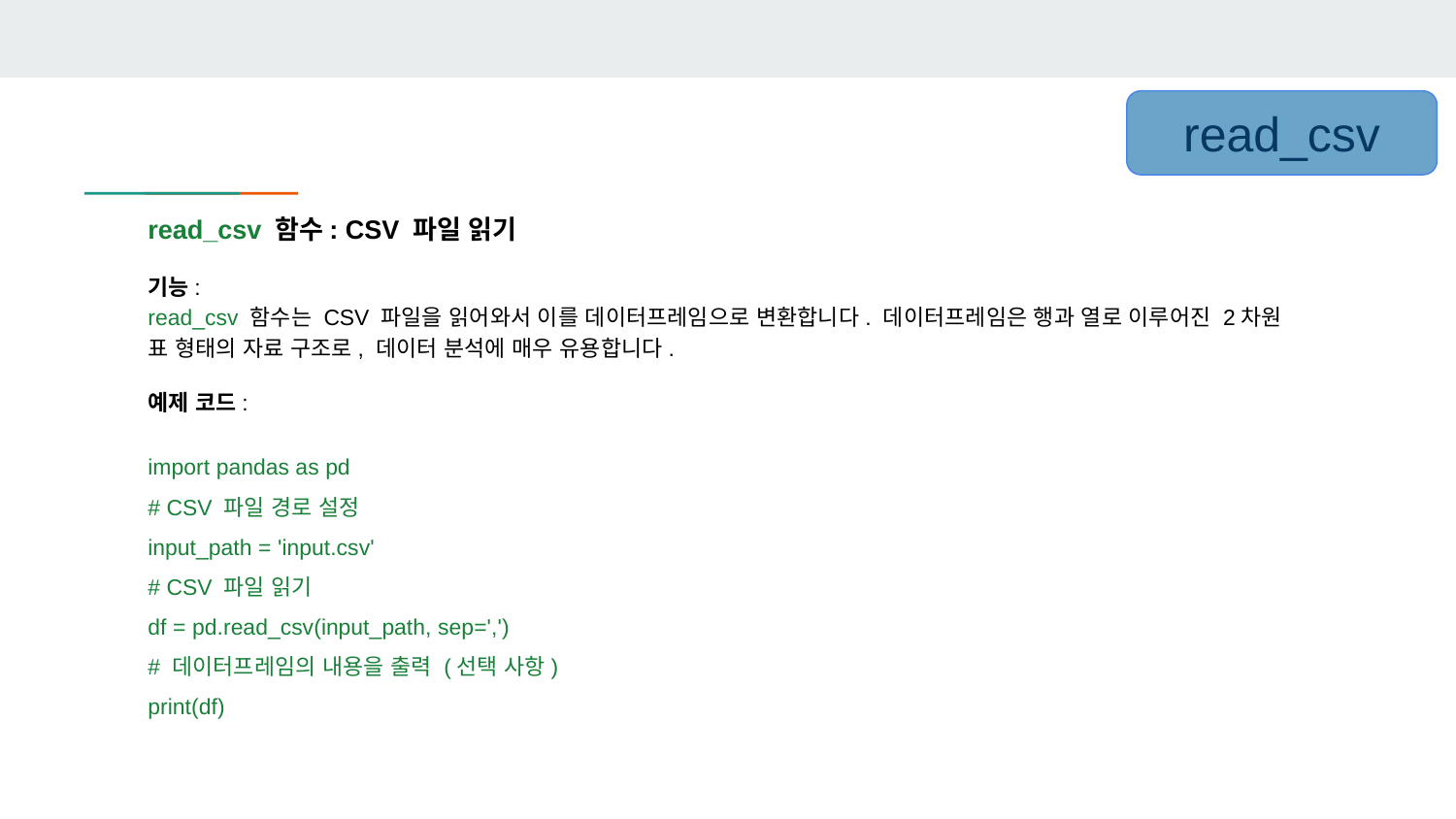

read_csv
read_csv 함수: CSV 파일 읽기
기능:
read_csv 함수는 CSV 파일을 읽어와서 이를 데이터프레임으로 변환합니다. 데이터프레임은 행과 열로 이루어진 2차원 표 형태의 자료 구조로, 데이터 분석에 매우 유용합니다.
예제 코드:
import pandas as pd
# CSV 파일 경로 설정
input_path = 'input.csv'
# CSV 파일 읽기
df = pd.read_csv(input_path, sep=',')
# 데이터프레임의 내용을 출력 (선택 사항)
print(df)